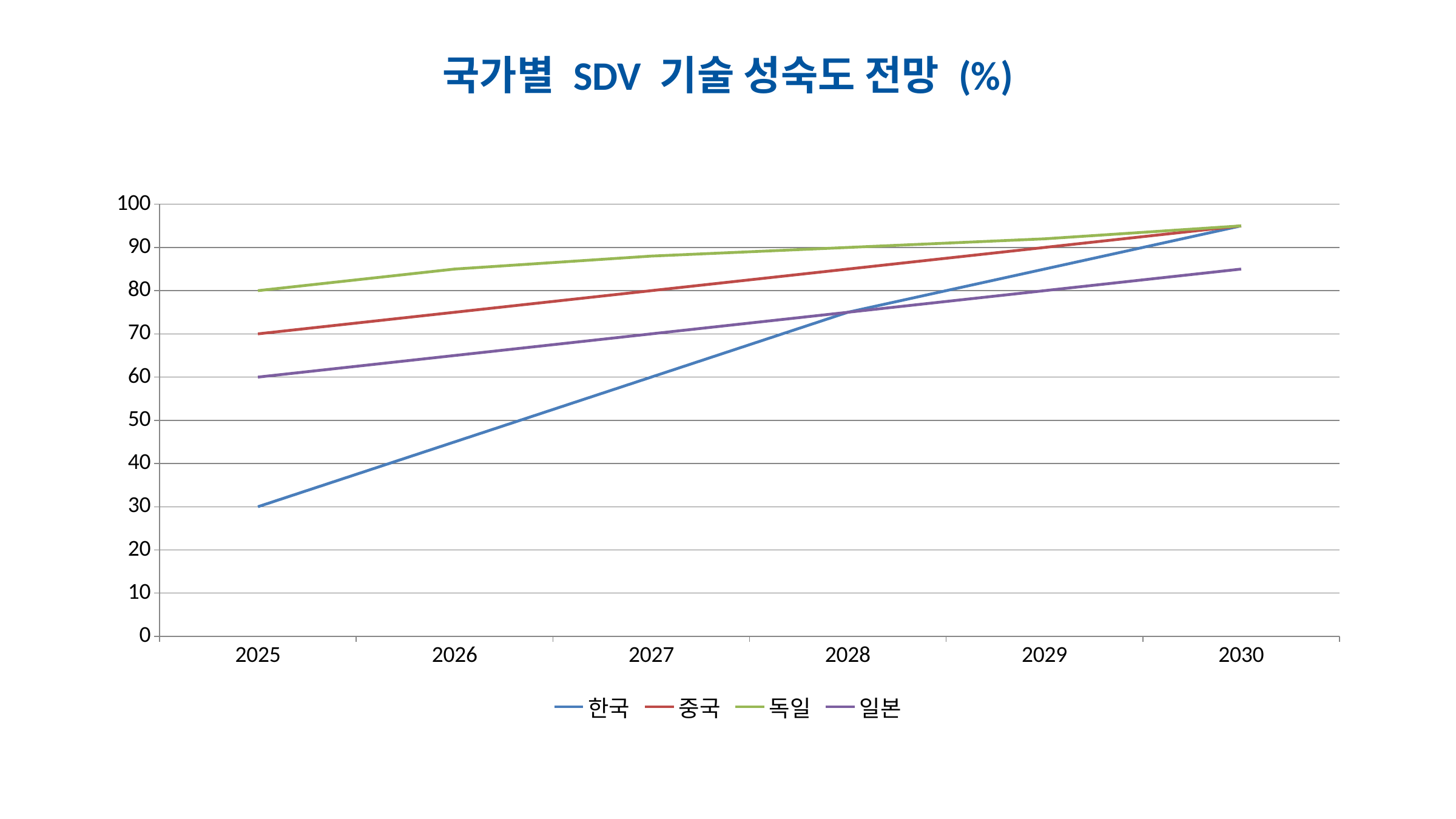

#
국가별 SDV 기술 성숙도 전망 (%)

### Chart

| Category | 한국 | 중국 | 독일 | 일본 |
|---|---|---|---|---|
| 2025 | 30.0 | 70.0 | 80.0 | 60.0 |
| 2026 | 45.0 | 75.0 | 85.0 | 65.0 |
| 2027 | 60.0 | 80.0 | 88.0 | 70.0 |
| 2028 | 75.0 | 85.0 | 90.0 | 75.0 |
| 2029 | 85.0 | 90.0 | 92.0 | 80.0 |
| 2030 | 95.0 | 95.0 | 95.0 | 85.0 |